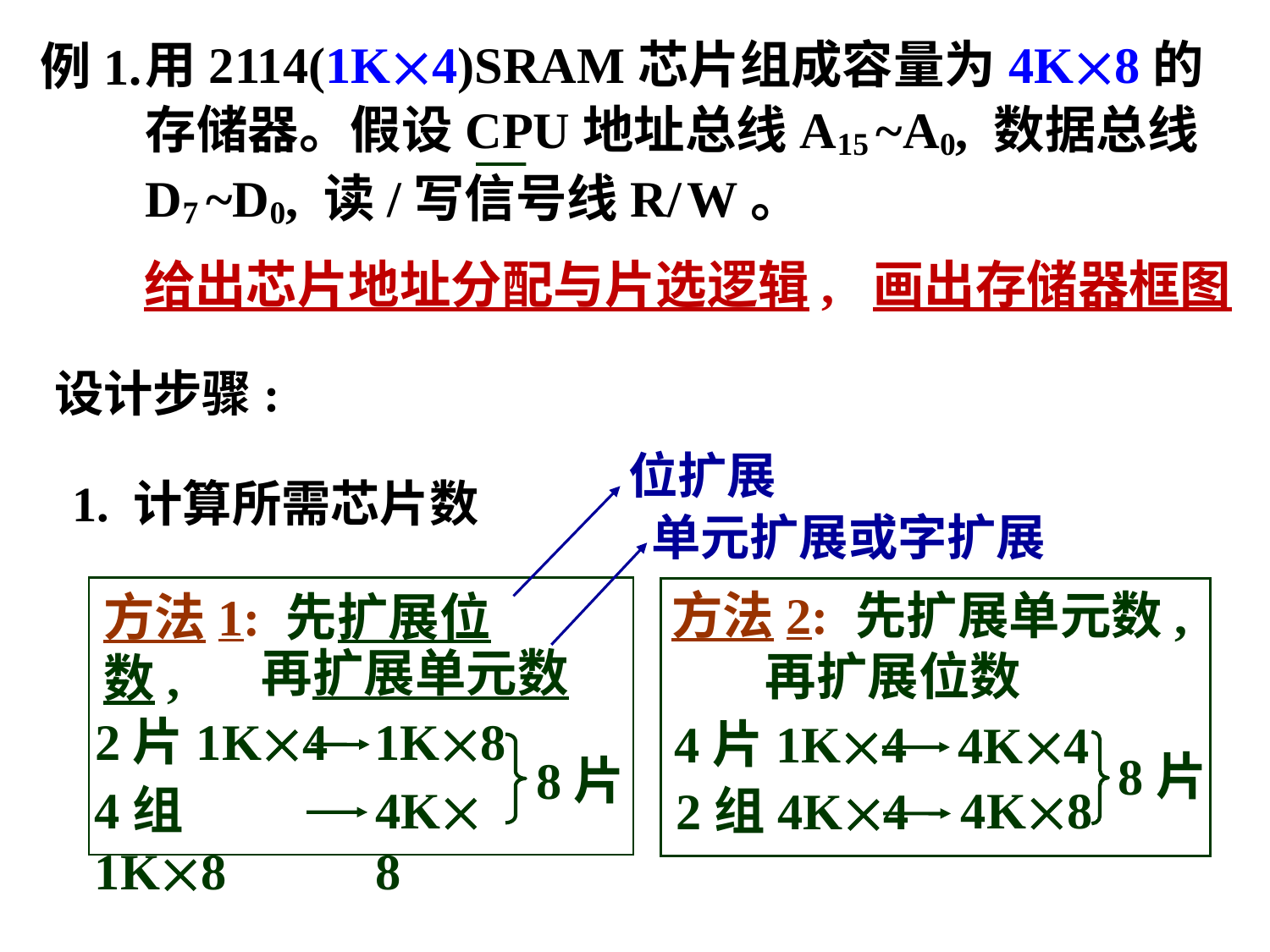

用2114(1K×4)SRAM芯片组成容量为4K×8的存储器。假设CPU地址总线A15 ~A0, 数据总线D7 ~D0, 读/写信号线R/ W。
例1.

给出芯片地址分配与片选逻辑,  画出存储器框图
设计步骤:
位扩展
1. 计算所需芯片数

单元扩展或字扩展

方法2: 先扩展单元数,
       再扩展位数

4片1K×4
4K×4

8片

4K×8
2组4K×4

方法1: 先扩展位数,
再扩展单元数
2片1K×4
1K×8

8片
4组1K×8
4K×8